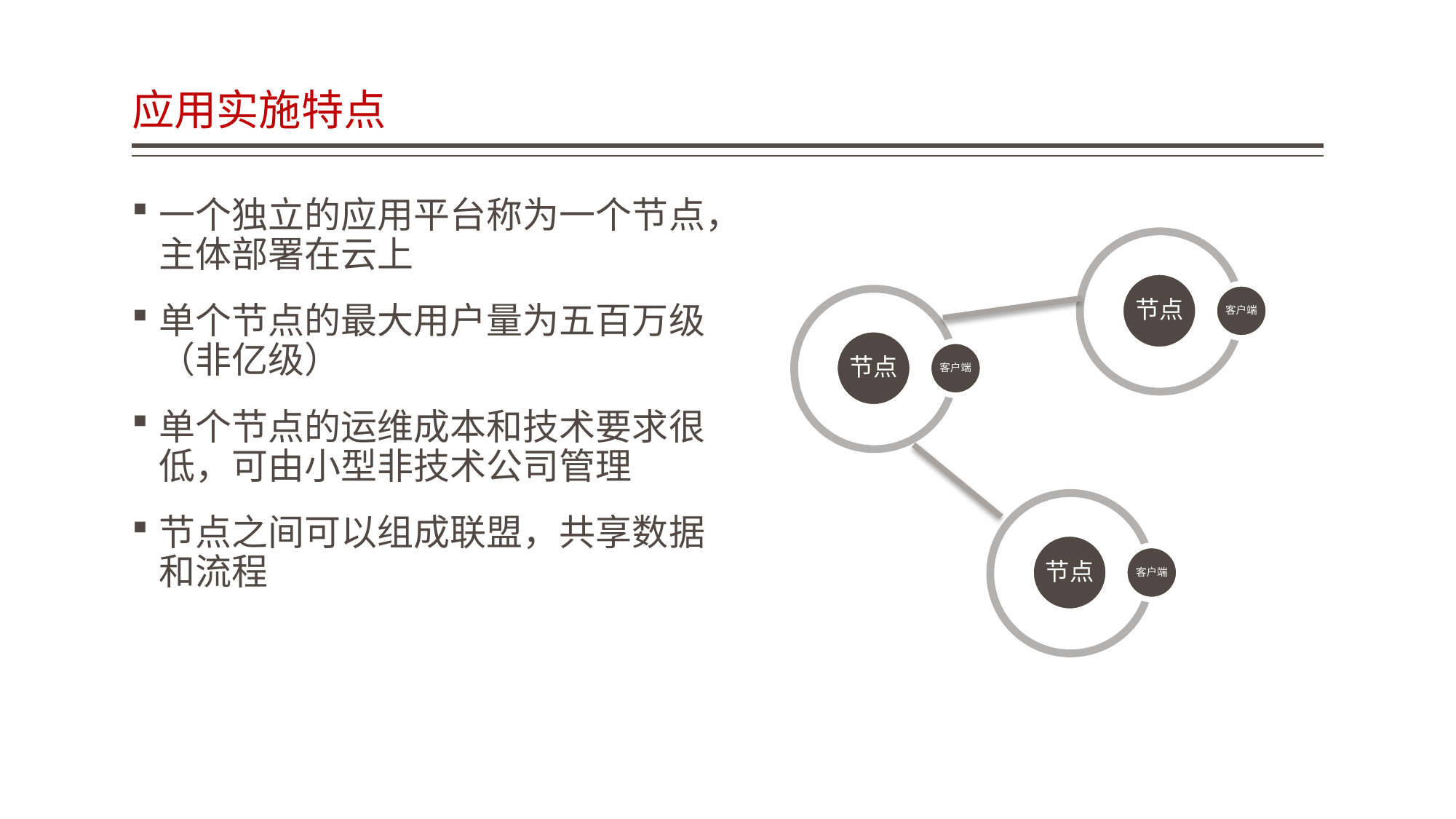

# 应用实施特点
一个独立的应用平台称为一个节点，主体部署在云上
单个节点的最大用户量为五百万级（非亿级）
单个节点的运维成本和技术要求很低，可由小型非技术公司管理
节点之间可以组成联盟，共享数据和流程
节点
客户端
节点
客户端
节点
客户端